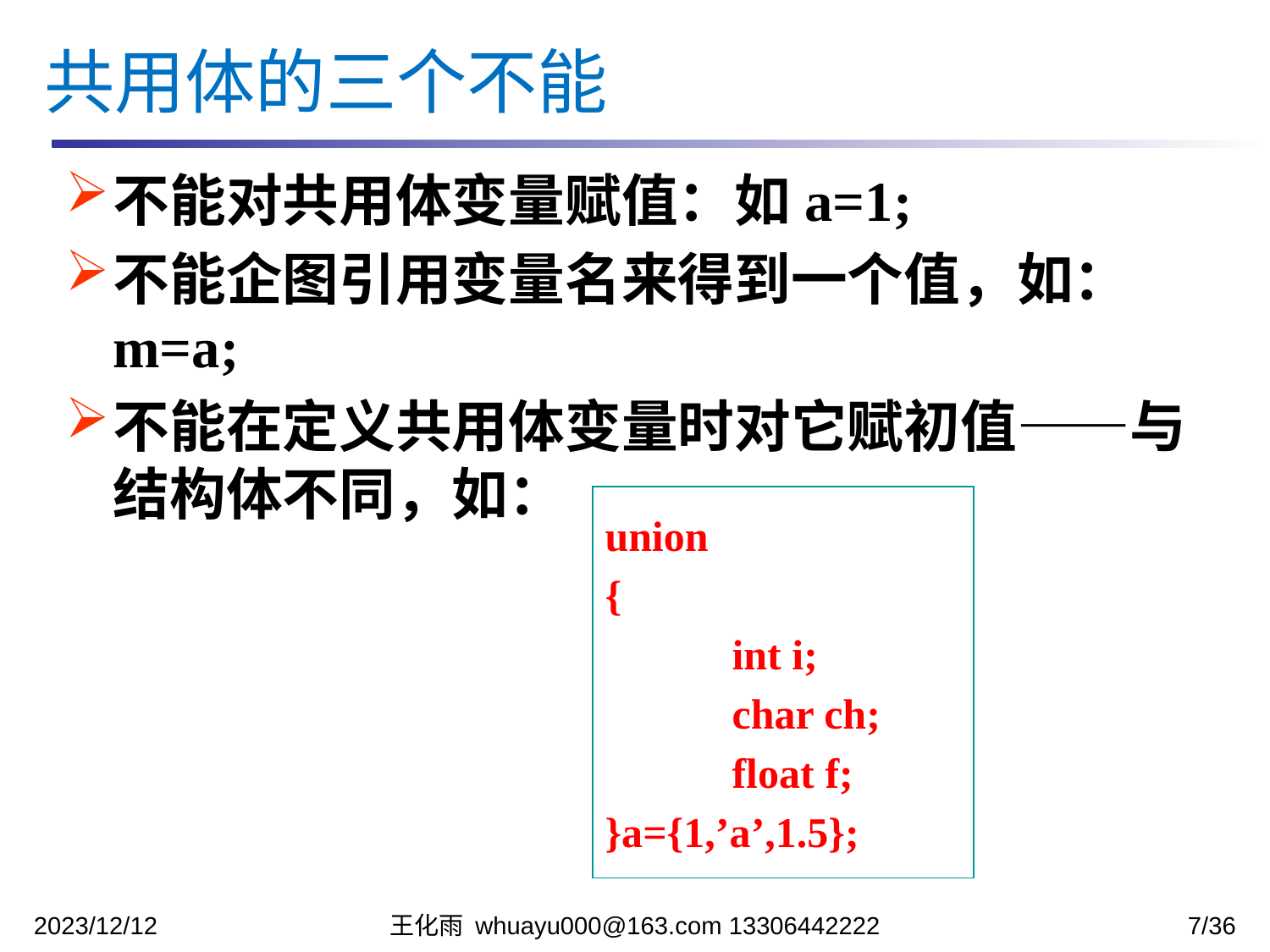

共用体的三个不能
不能对共用体变量赋值：如a=1;
不能企图引用变量名来得到一个值，如：m=a;
不能在定义共用体变量时对它赋初值——与结构体不同，如：
union
{
	int i;
	char ch;
	float f;
}a={1,’a’,1.5};
2023/12/12
王化雨 whuayu000@163.com 13306442222
7/36